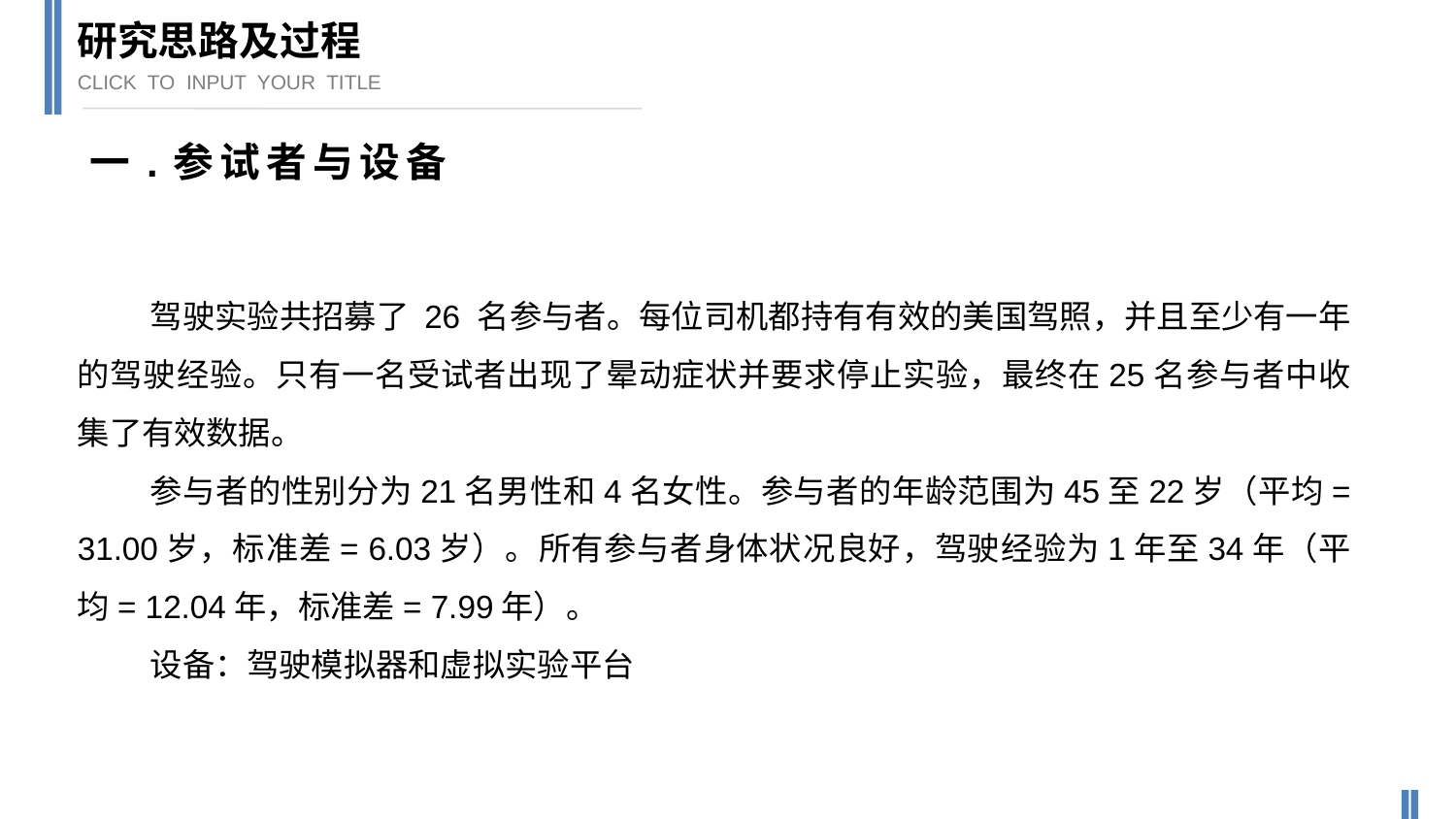

研究思路及过程
CLICK  TO  INPUT  YOUR  TITLE
一.参试者与设备
驾驶实验共招募了 26 名参与者。每位司机都持有有效的美国驾照，并且至少有一年的驾驶经验。只有一名受试者出现了晕动症状并要求停止实验，最终在25名参与者中收集了有效数据。
参与者的性别分为21名男性和4名女性。参与者的年龄范围为45至22岁（平均= 31.00岁，标准差= 6.03岁）。所有参与者身体状况良好，驾驶经验为1年至34年（平均= 12.04年，标准差= 7.99年）。
设备：驾驶模拟器和虚拟实验平台